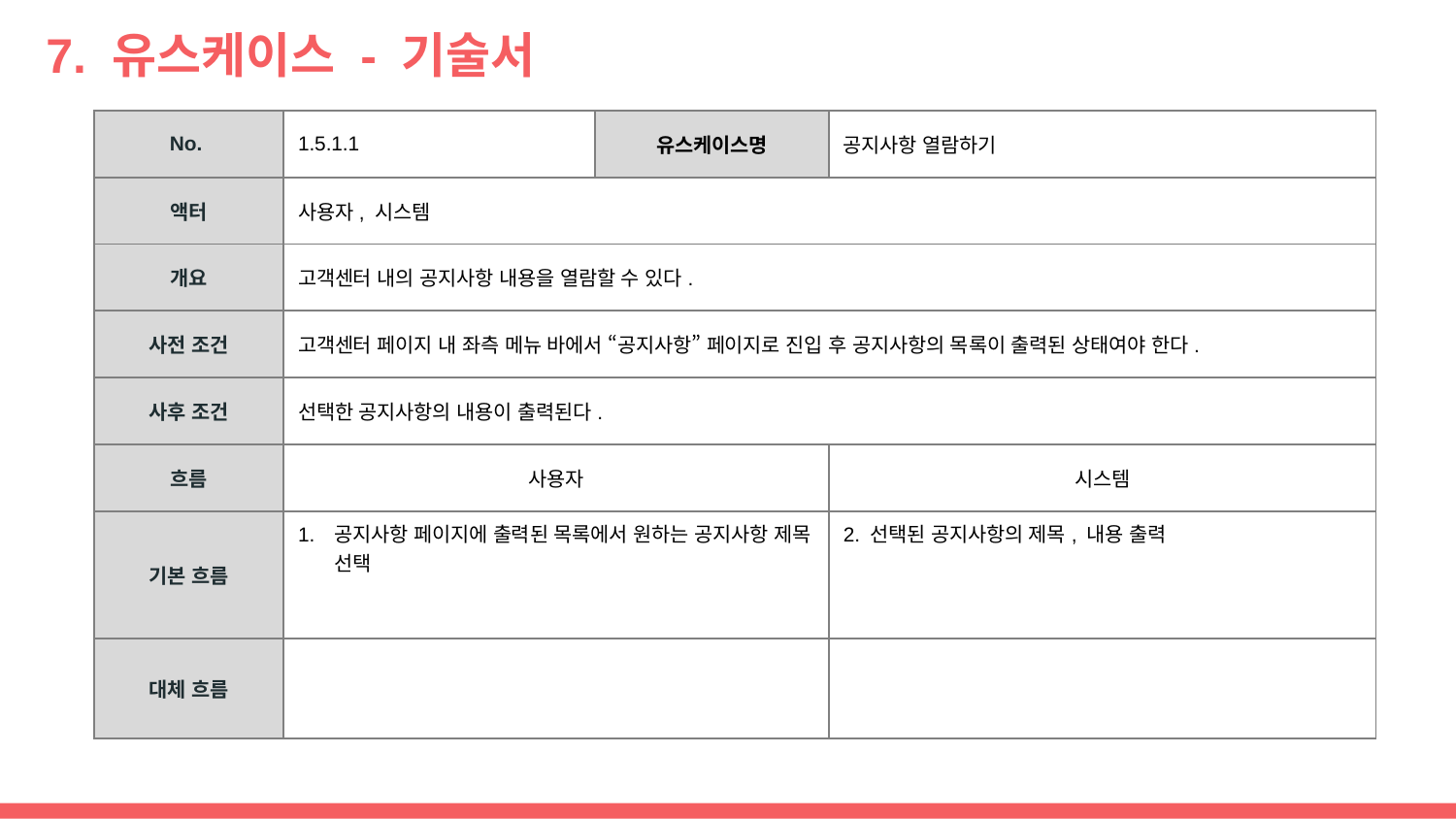

# 7. 유스케이스 - 기술서
| No. | 1.5.1.1 | 유스케이스명 | 공지사항 열람하기 |
| --- | --- | --- | --- |
| 액터 | 사용자, 시스템 |  |  |
| 개요 | 고객센터 내의 공지사항 내용을 열람할 수 있다. |  |  |
| 사전 조건 | 고객센터 페이지 내 좌측 메뉴 바에서 “공지사항” 페이지로 진입 후 공지사항의 목록이 출력된 상태여야 한다. |  |  |
| 사후 조건 | 선택한 공지사항의 내용이 출력된다. |  |  |
| 흐름 | 사용자 |  | 시스템 |
| 기본 흐름 | 공지사항 페이지에 출력된 목록에서 원하는 공지사항 제목 선택 |  | 2. 선택된 공지사항의 제목, 내용 출력 |
| 대체 흐름 |  |  |  |